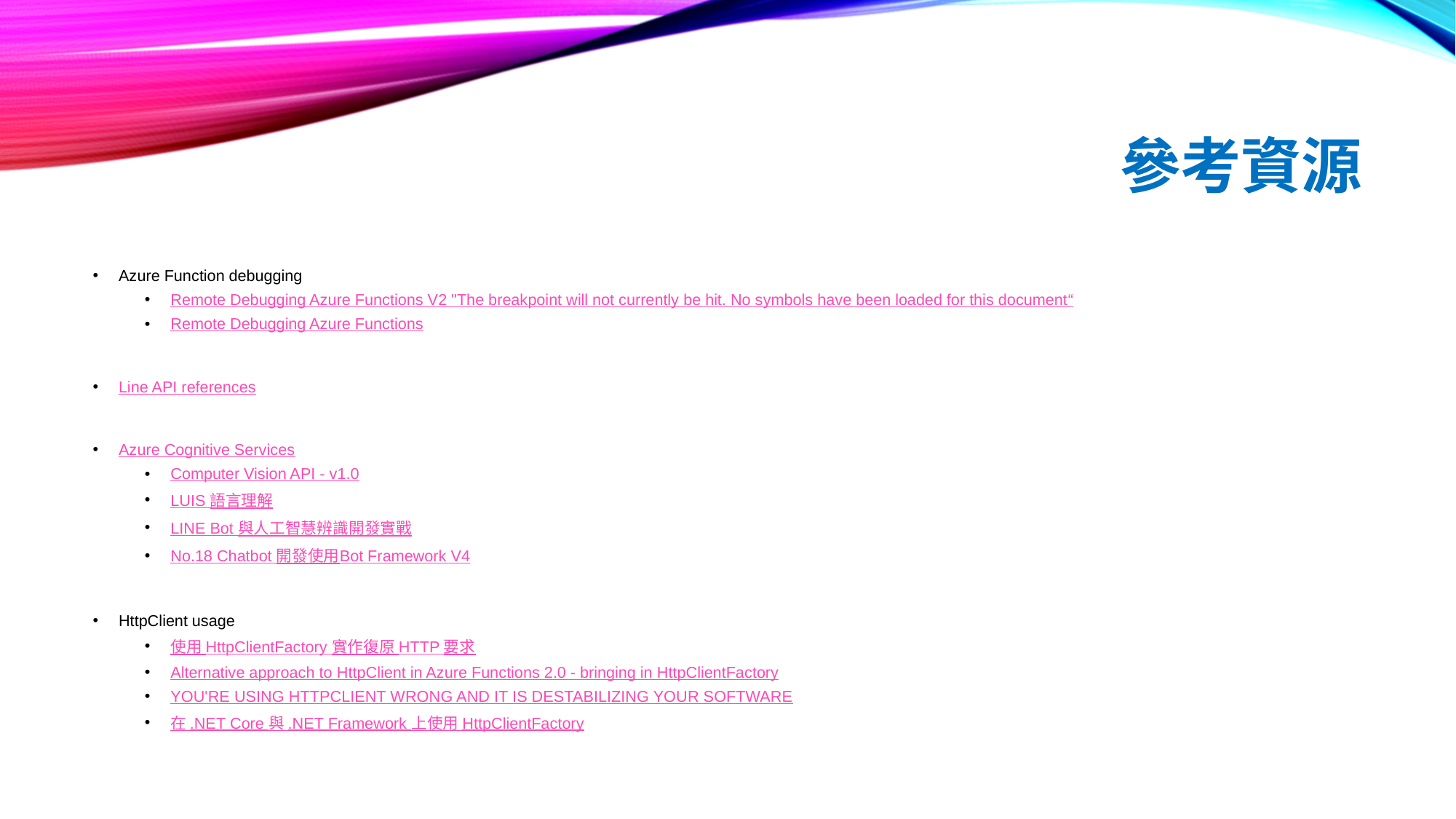

# 參考資源
Azure Function debugging
Remote Debugging Azure Functions V2 "The breakpoint will not currently be hit. No symbols have been loaded for this document“
Remote Debugging Azure Functions

Line API references

Azure Cognitive Services
Computer Vision API - v1.0
LUIS 語言理解
LINE Bot 與人工智慧辨識開發實戰
No.18 Chatbot 開發使用Bot Framework V4

HttpClient usage
使用 HttpClientFactory 實作復原 HTTP 要求
Alternative approach to HttpClient in Azure Functions 2.0 - bringing in HttpClientFactory
YOU'RE USING HTTPCLIENT WRONG AND IT IS DESTABILIZING YOUR SOFTWARE
在 .NET Core 與 .NET Framework 上使用 HttpClientFactory